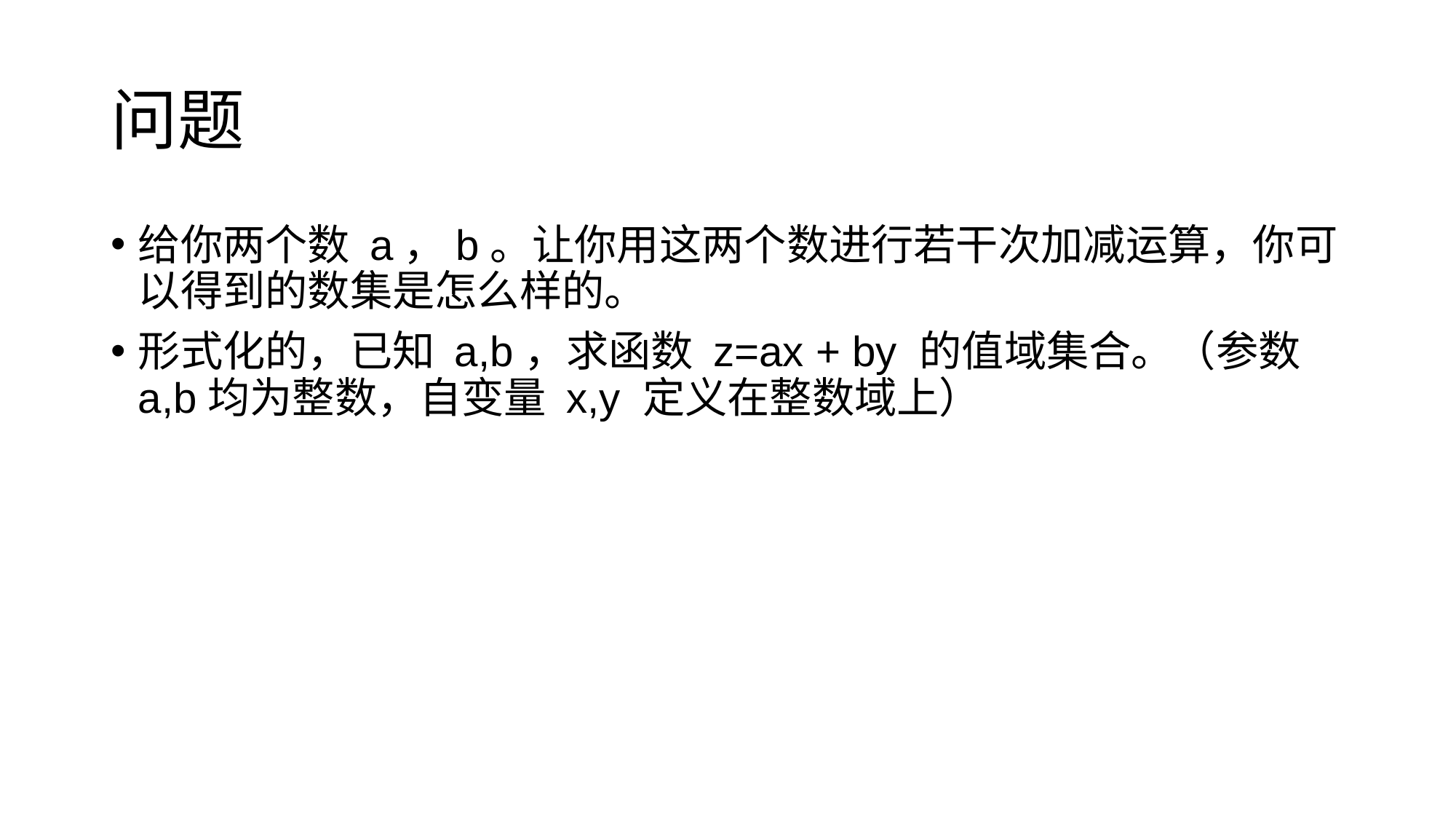

# 问题
给你两个数 a，b。让你用这两个数进行若干次加减运算，你可以得到的数集是怎么样的。
形式化的，已知 a,b，求函数 z=ax + by 的值域集合。（参数a,b均为整数，自变量 x,y 定义在整数域上）